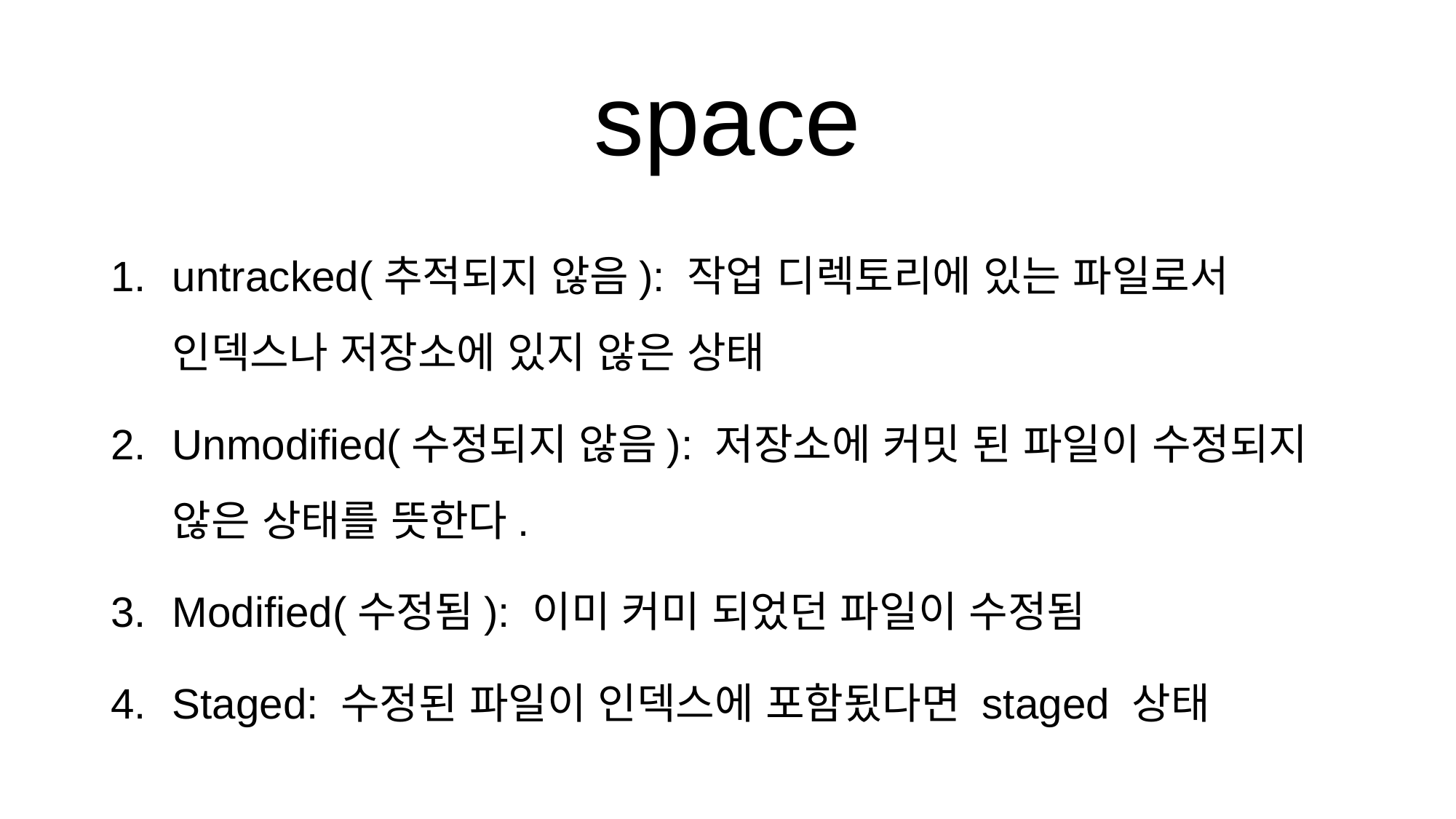

# space
untracked(추적되지 않음): 작업 디렉토리에 있는 파일로서 인덱스나 저장소에 있지 않은 상태
Unmodified(수정되지 않음): 저장소에 커밋 된 파일이 수정되지 않은 상태를 뜻한다.
Modified(수정됨): 이미 커미 되었던 파일이 수정됨
Staged: 수정된 파일이 인덱스에 포함됬다면 staged 상태